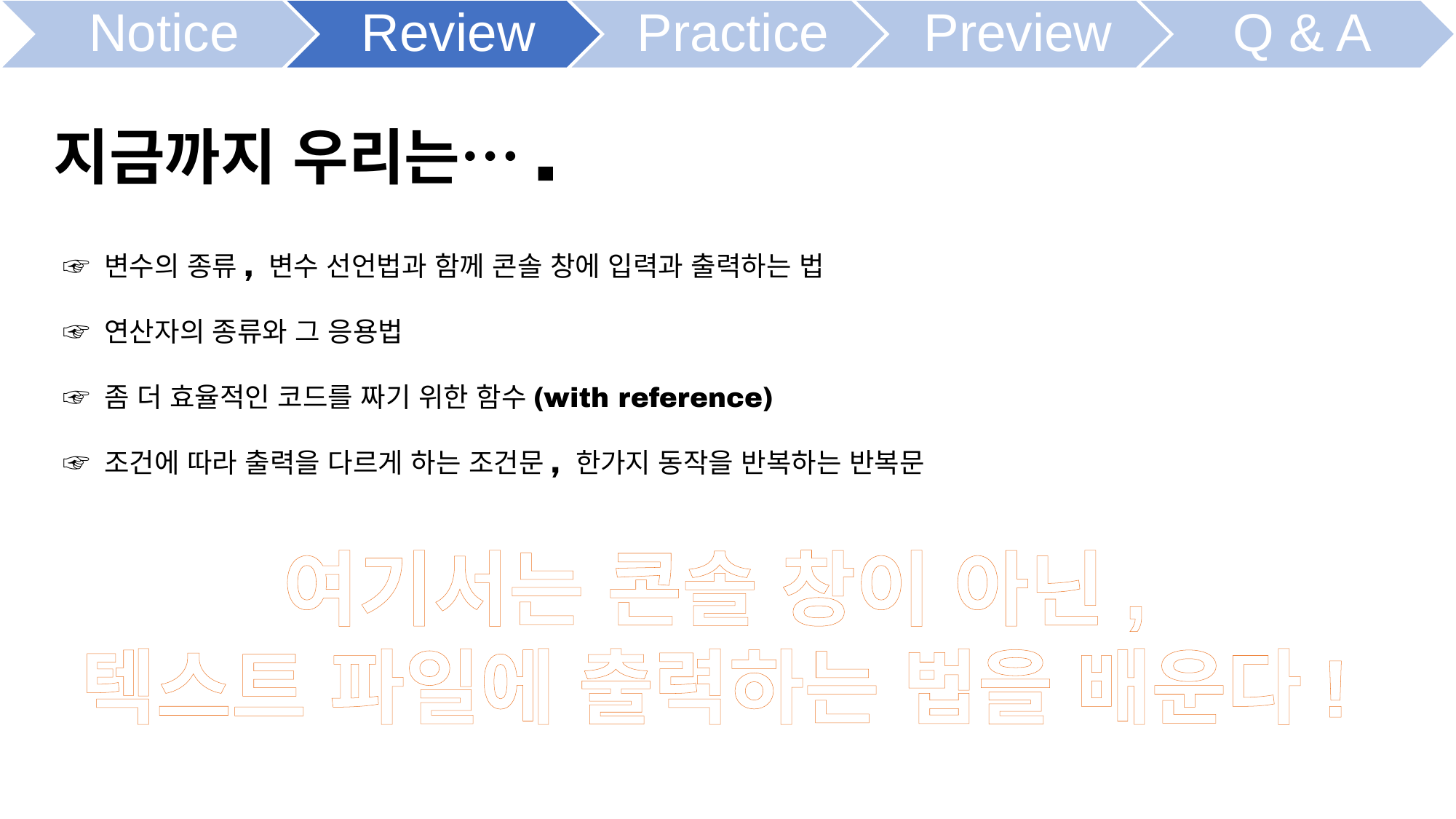

Notice
Review
Practice
Preview
Q & A
지금까지 우리는….
☞ 변수의 종류, 변수 선언법과 함께 콘솔 창에 입력과 출력하는 법

☞ 연산자의 종류와 그 응용법

☞ 좀 더 효율적인 코드를 짜기 위한 함수(with reference)

☞ 조건에 따라 출력을 다르게 하는 조건문, 한가지 동작을 반복하는 반복문
여기서는 콘솔 창이 아닌,
텍스트 파일에 출력하는 법을 배운다!